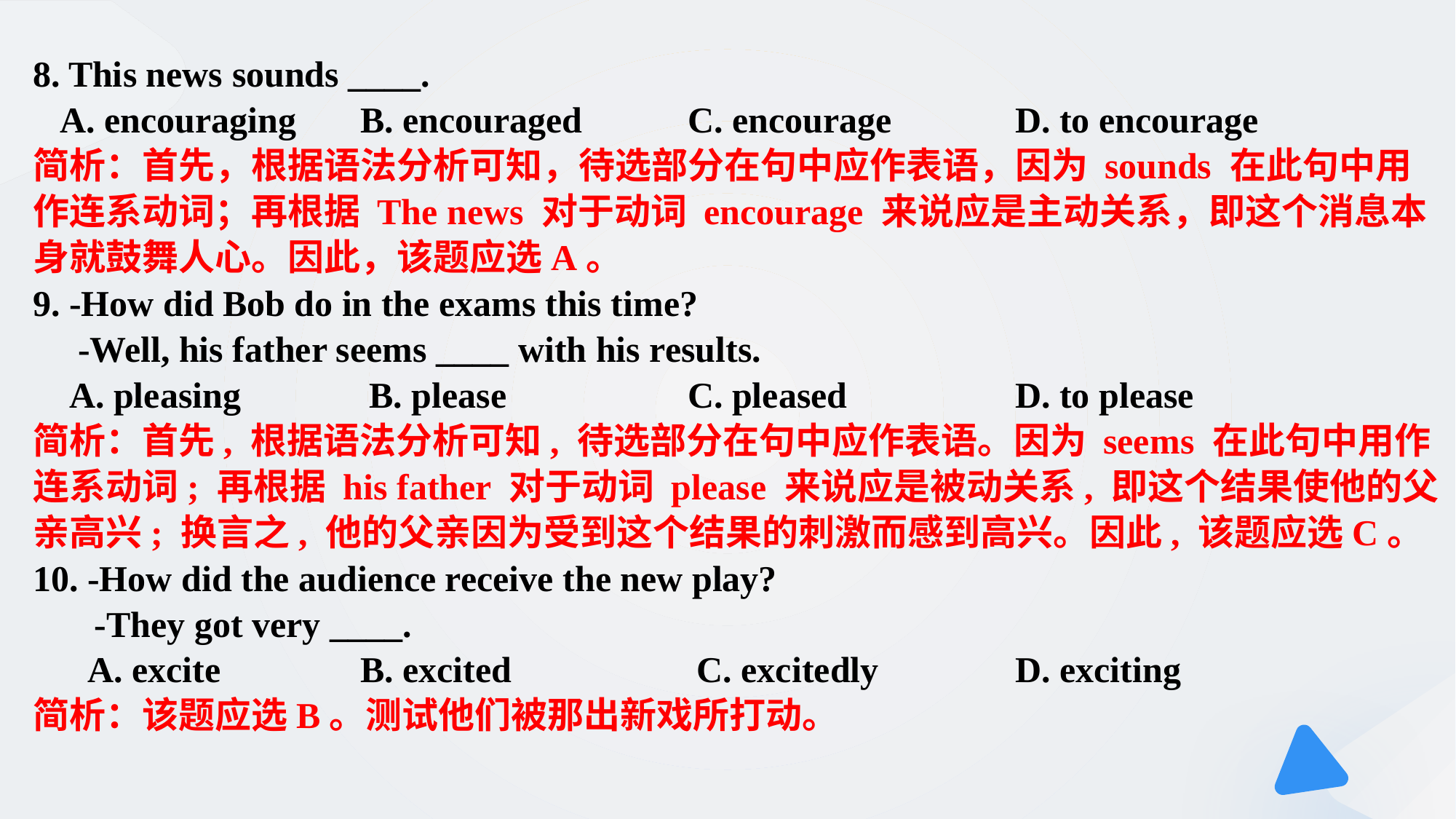

8. This news sounds ____.
   A. encouraging   	B. encouraged   	C. encourage   	D. to encourage
简析：首先，根据语法分析可知，待选部分在句中应作表语，因为 sounds 在此句中用作连系动词；再根据 The news 对于动词 encourage 来说应是主动关系，即这个消息本身就鼓舞人心。因此，该题应选A。
9. -How did Bob do in the exams this time?
　-Well, his father seems ____ with his results.
    A. pleasing       	 B. please            	C. pleased        	D. to please
简析：首先, 根据语法分析可知, 待选部分在句中应作表语。因为 seems 在此句中用作连系动词; 再根据 his father 对于动词 please 来说应是被动关系, 即这个结果使他的父亲高兴; 换言之, 他的父亲因为受到这个结果的刺激而感到高兴。因此, 该题应选C。
10. -How did the audience receive the new play?
　  -They got very ____.
      A. excite          	B. excited          	 C. excitedly         	D. exciting
简析：该题应选B。测试他们被那出新戏所打动。